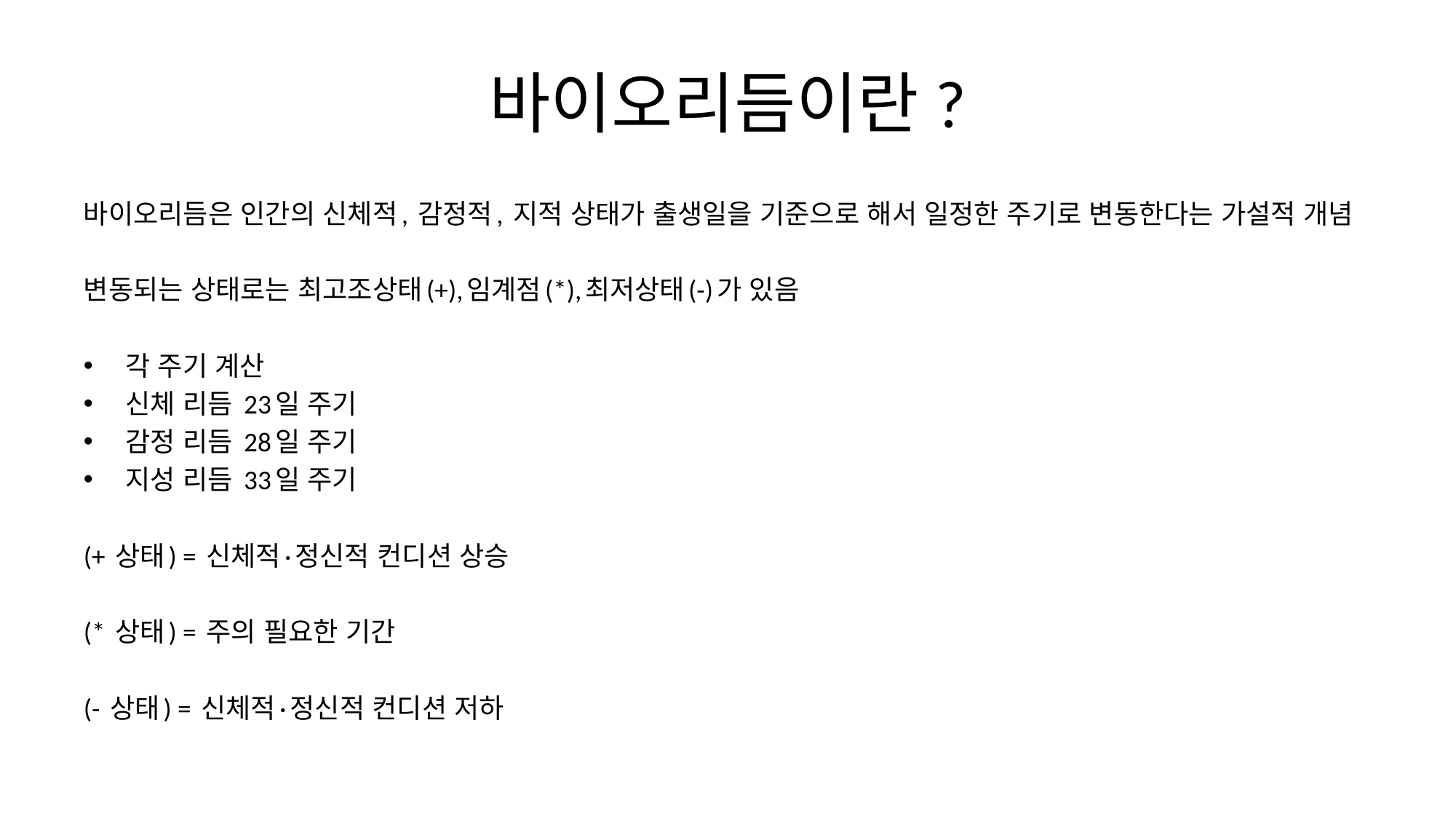

# 바이오리듬이란?
바이오리듬은 인간의 신체적, 감정적, 지적 상태가 출생일을 기준으로 해서 일정한 주기로 변동한다는 가설적 개념

변동되는 상태로는 최고조상태(+),임계점(*),최저상태(-)가 있음

각 주기 계산
신체 리듬 23일 주기
감정 리듬 28일 주기
지성 리듬 33일 주기

(+ 상태) = 신체적·정신적 컨디션 상승

(* 상태) = 주의 필요한 기간

(- 상태) = 신체적·정신적 컨디션 저하